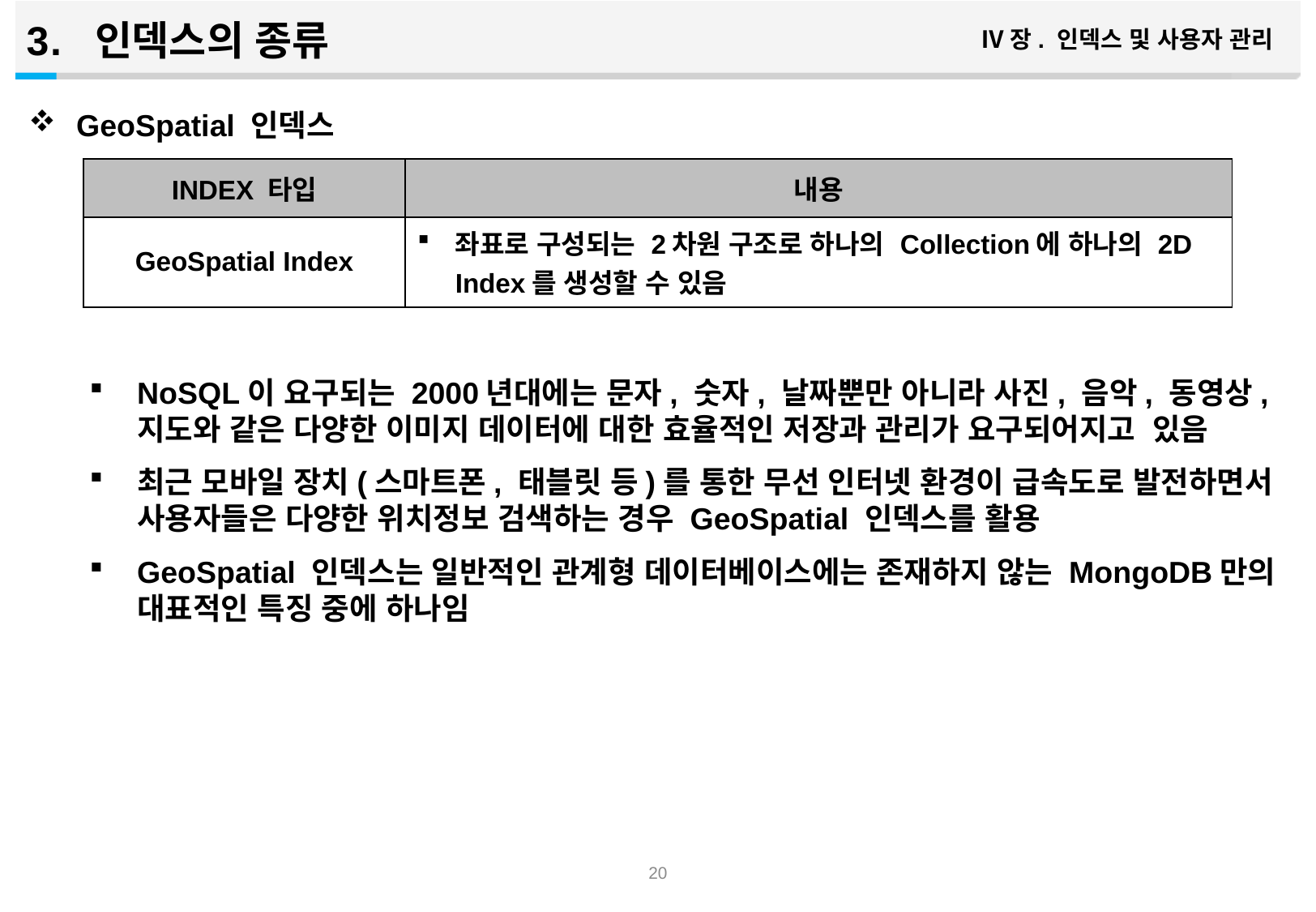

인덱스의 종류
Ⅳ장. 인덱스 및 사용자 관리
GeoSpatial 인덱스

NoSQL이 요구되는 2000년대에는 문자, 숫자, 날짜뿐만 아니라 사진, 음악, 동영상, 지도와 같은 다양한 이미지 데이터에 대한 효율적인 저장과 관리가 요구되어지고  있음
최근 모바일 장치(스마트폰, 태블릿 등)를 통한 무선 인터넷 환경이 급속도로 발전하면서 사용자들은 다양한 위치정보 검색하는 경우 GeoSpatial 인덱스를 활용
GeoSpatial 인덱스는 일반적인 관계형 데이터베이스에는 존재하지 않는 MongoDB만의 대표적인 특징 중에 하나임

| INDEX 타입 | 내용 |
| --- | --- |
| GeoSpatial Index | 좌표로 구성되는 2차원 구조로 하나의 Collection에 하나의 2D Index를 생성할 수 있음 |
20